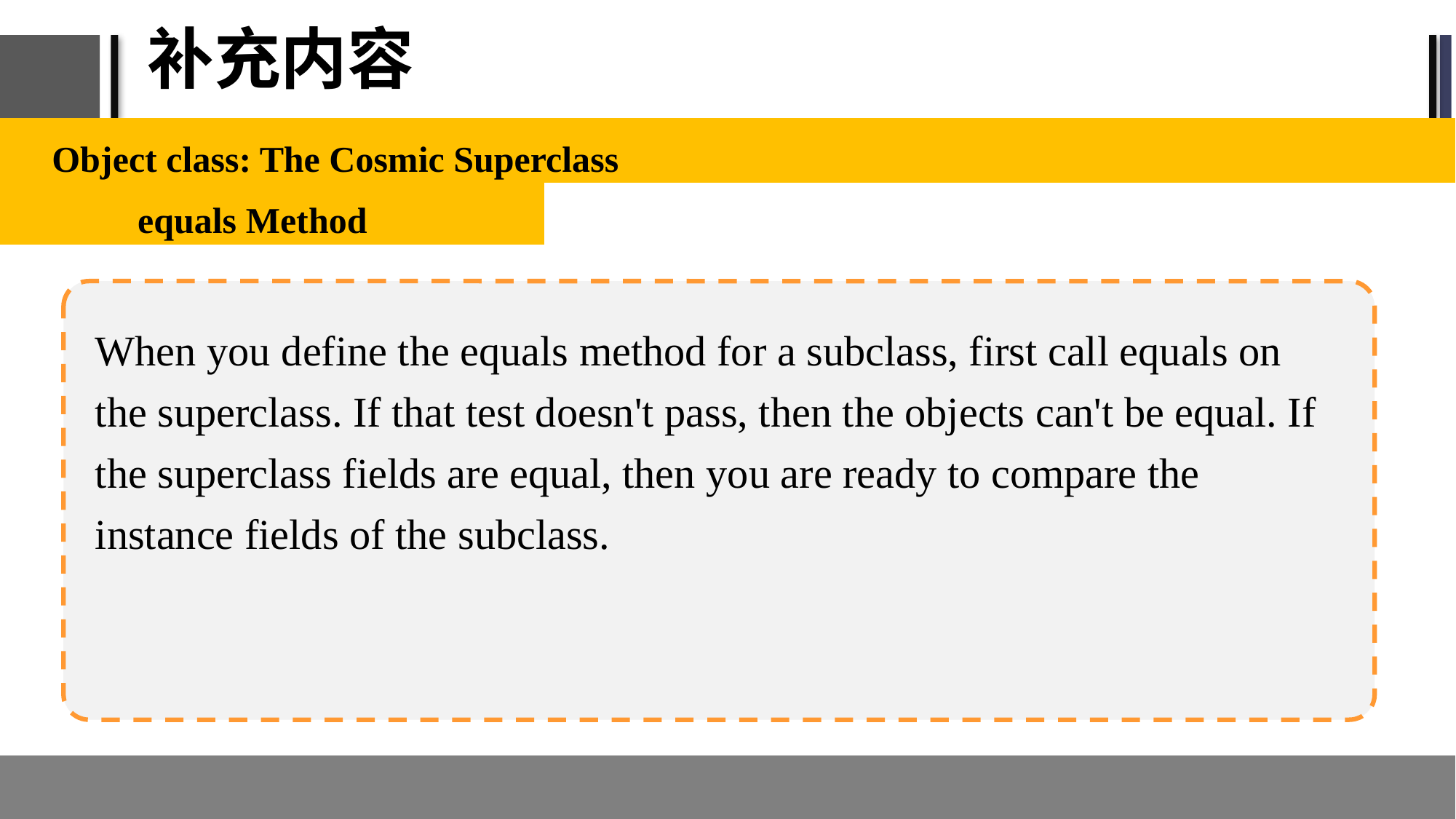

# 补充内容

Object class: The Cosmic Superclass

	equals Method

When you define the equals method for a subclass, first call equals on the superclass. If that test doesn't pass, then the objects can't be equal. If the superclass fields are equal, then you are ready to compare the instance fields of the subclass.